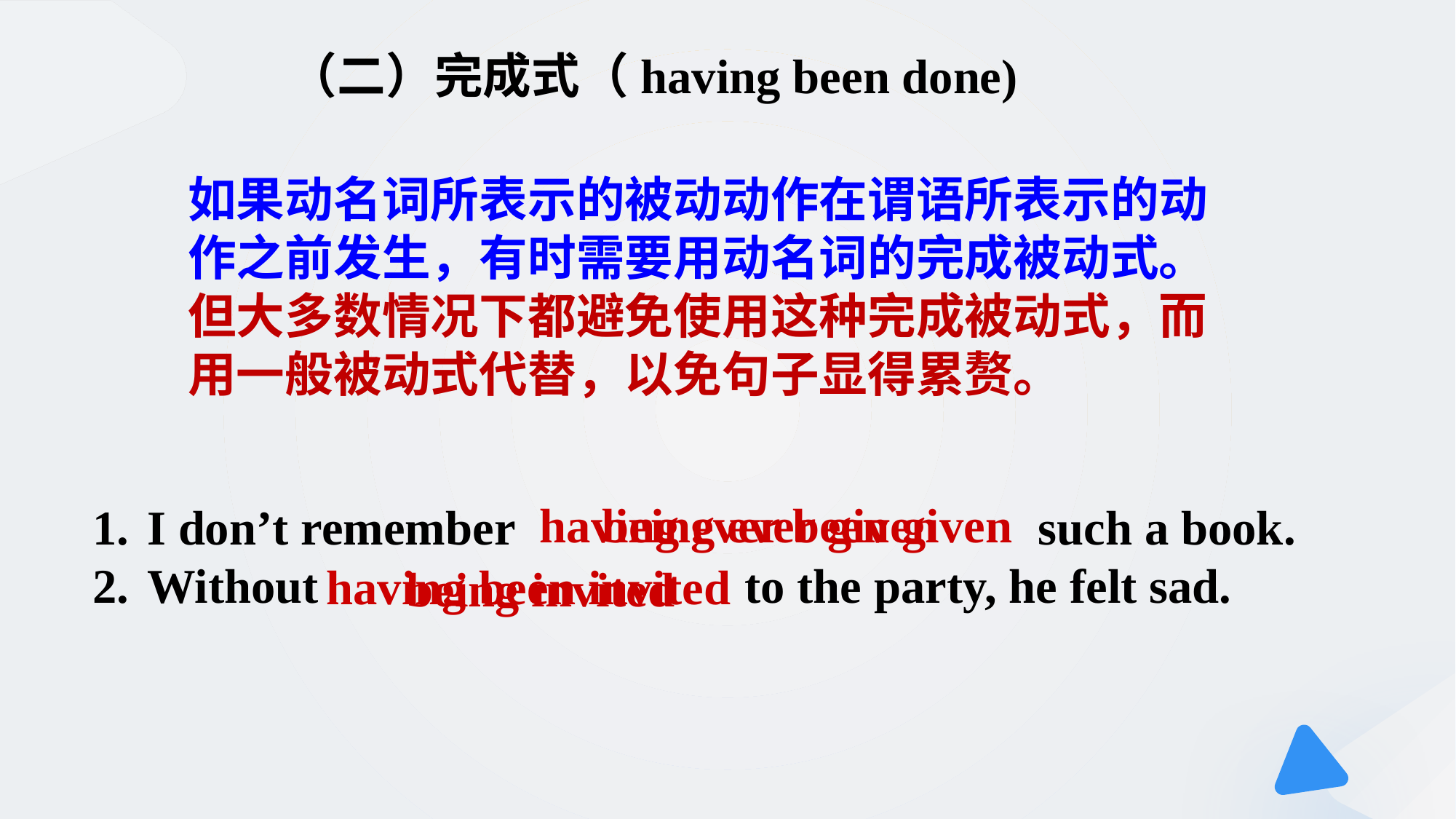

（二）完成式（having been done)
如果动名词所表示的被动动作在谓语所表示的动作之前发生，有时需要用动名词的完成被动式。但大多数情况下都避免使用这种完成被动式，而用一般被动式代替，以免句子显得累赘。
being ever given
having ever been given
I don’t remember                                           such a book.
Without                                   to the party, he felt sad.
having been invited
being invited